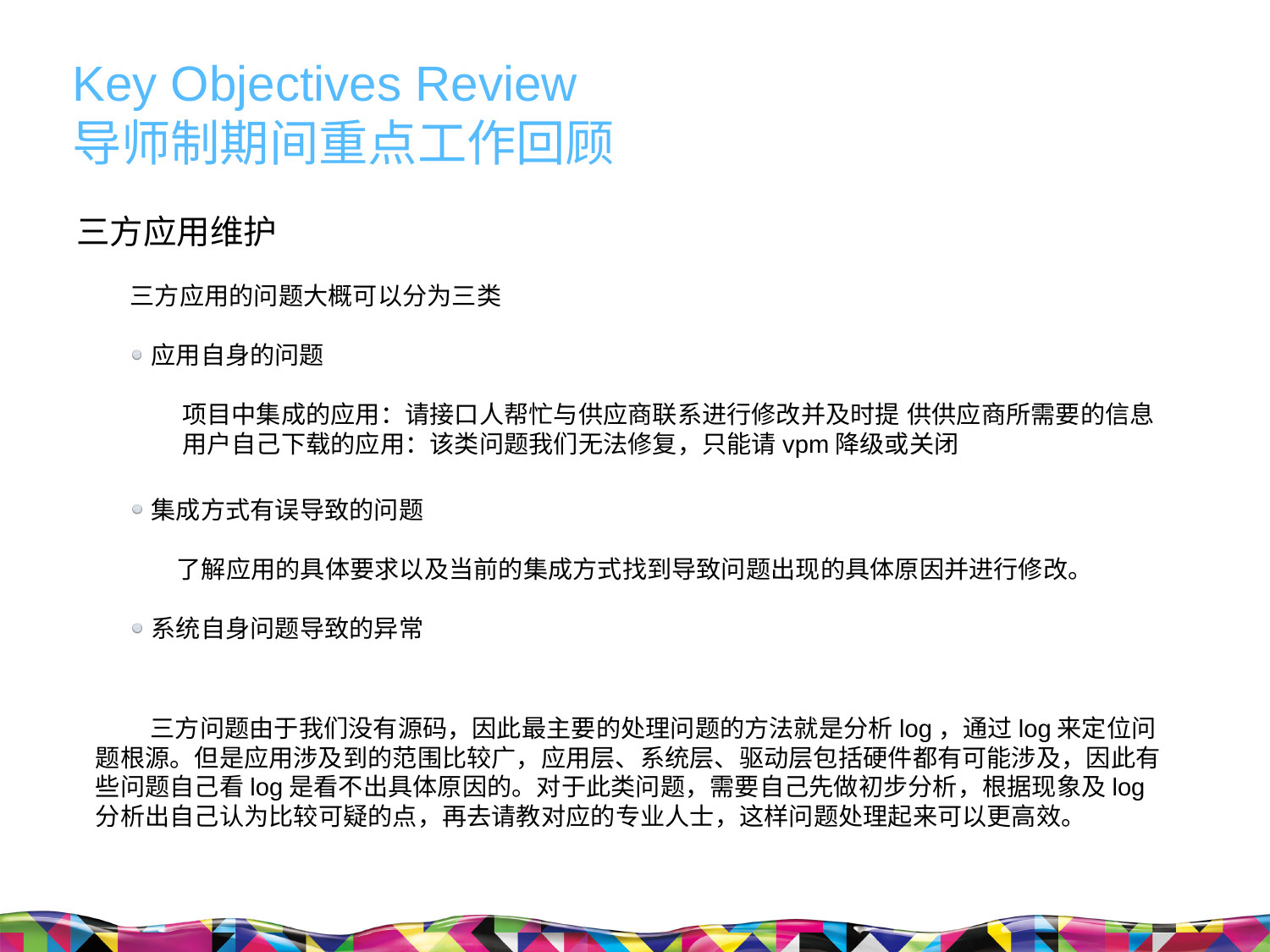

Key Objectives Review
导师制期间重点工作回顾
三方应用维护
三方应用的问题大概可以分为三类
应用自身的问题
项目中集成的应用：请接口人帮忙与供应商联系进行修改并及时提 供供应商所需要的信息
用户自己下载的应用：该类问题我们无法修复，只能请vpm降级或关闭
集成方式有误导致的问题
了解应用的具体要求以及当前的集成方式找到导致问题出现的具体原因并进行修改。
系统自身问题导致的异常
       三方问题由于我们没有源码，因此最主要的处理问题的方法就是分析log，通过log来定位问题根源。但是应用涉及到的范围比较广，应用层、系统层、驱动层包括硬件都有可能涉及，因此有些问题自己看log是看不出具体原因的。对于此类问题，需要自己先做初步分析，根据现象及log分析出自己认为比较可疑的点，再去请教对应的专业人士，这样问题处理起来可以更高效。